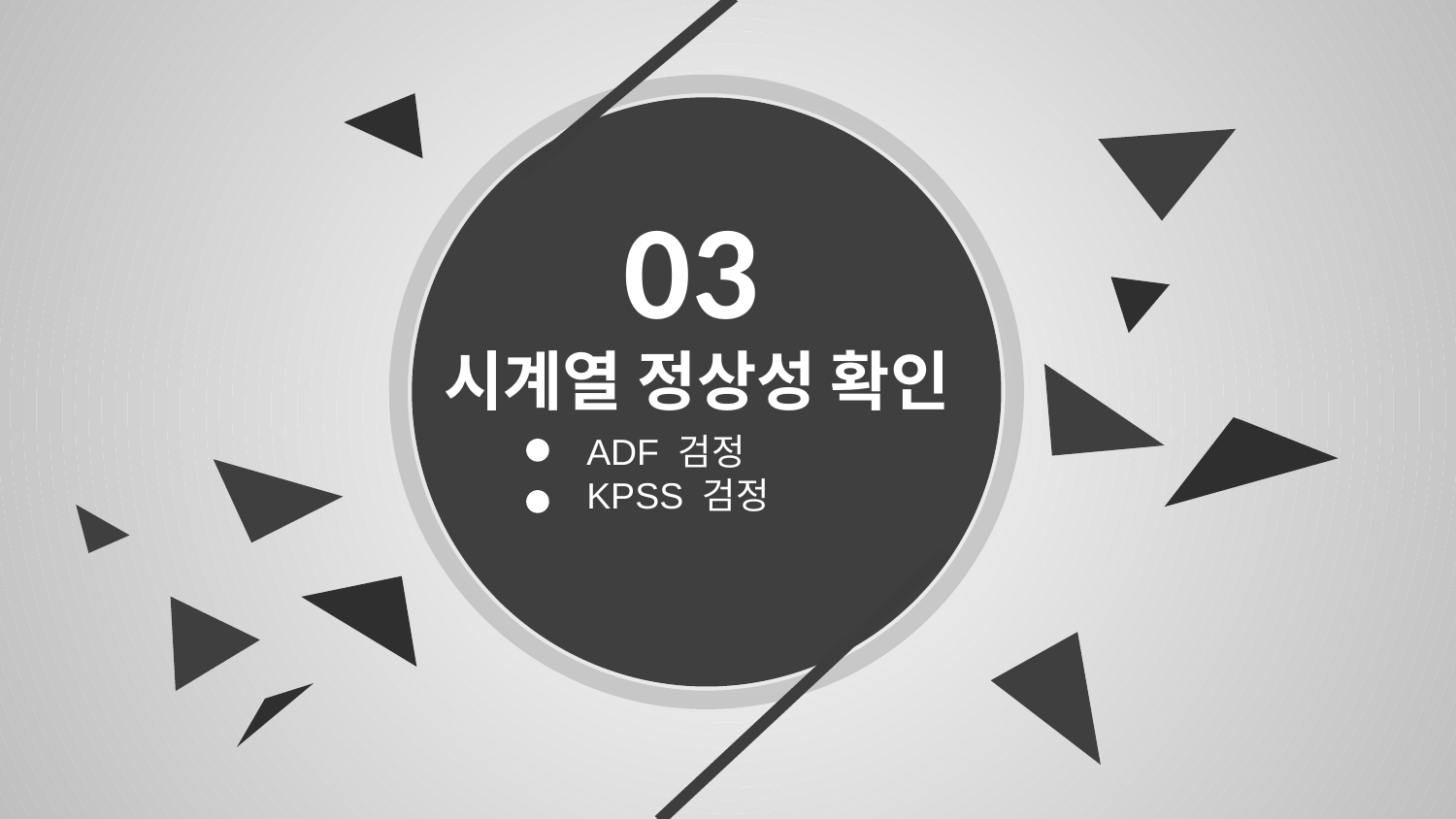

03

시계열 정상성 확인

ADF 검정
KPSS 검정